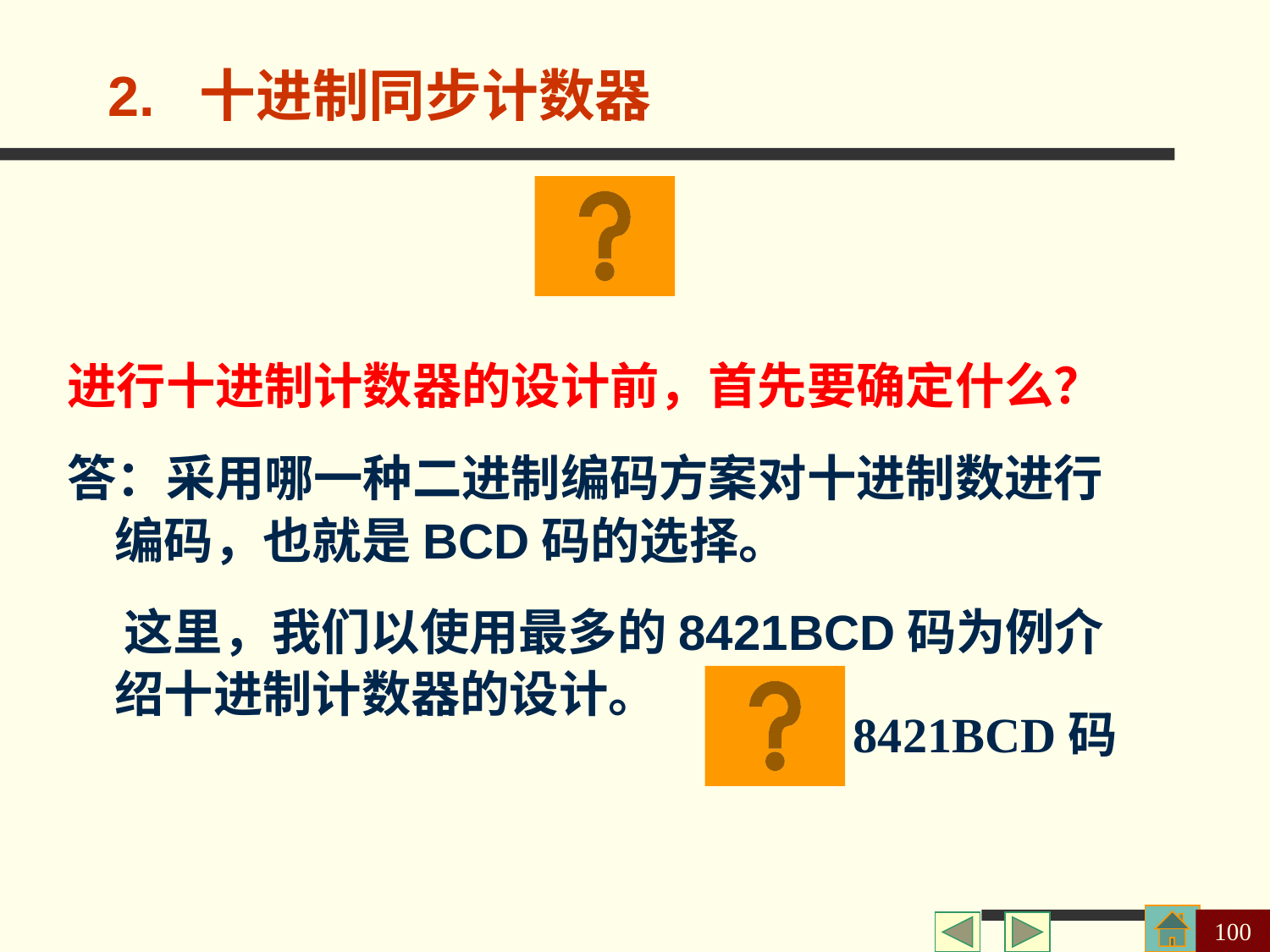

2.  十进制同步计数器

进行十进制计数器的设计前，首先要确定什么？
答：采用哪一种二进制编码方案对十进制数进行编码，也就是BCD码的选择。
    这里，我们以使用最多的8421BCD码为例介绍十进制计数器的设计。

8421BCD码
100